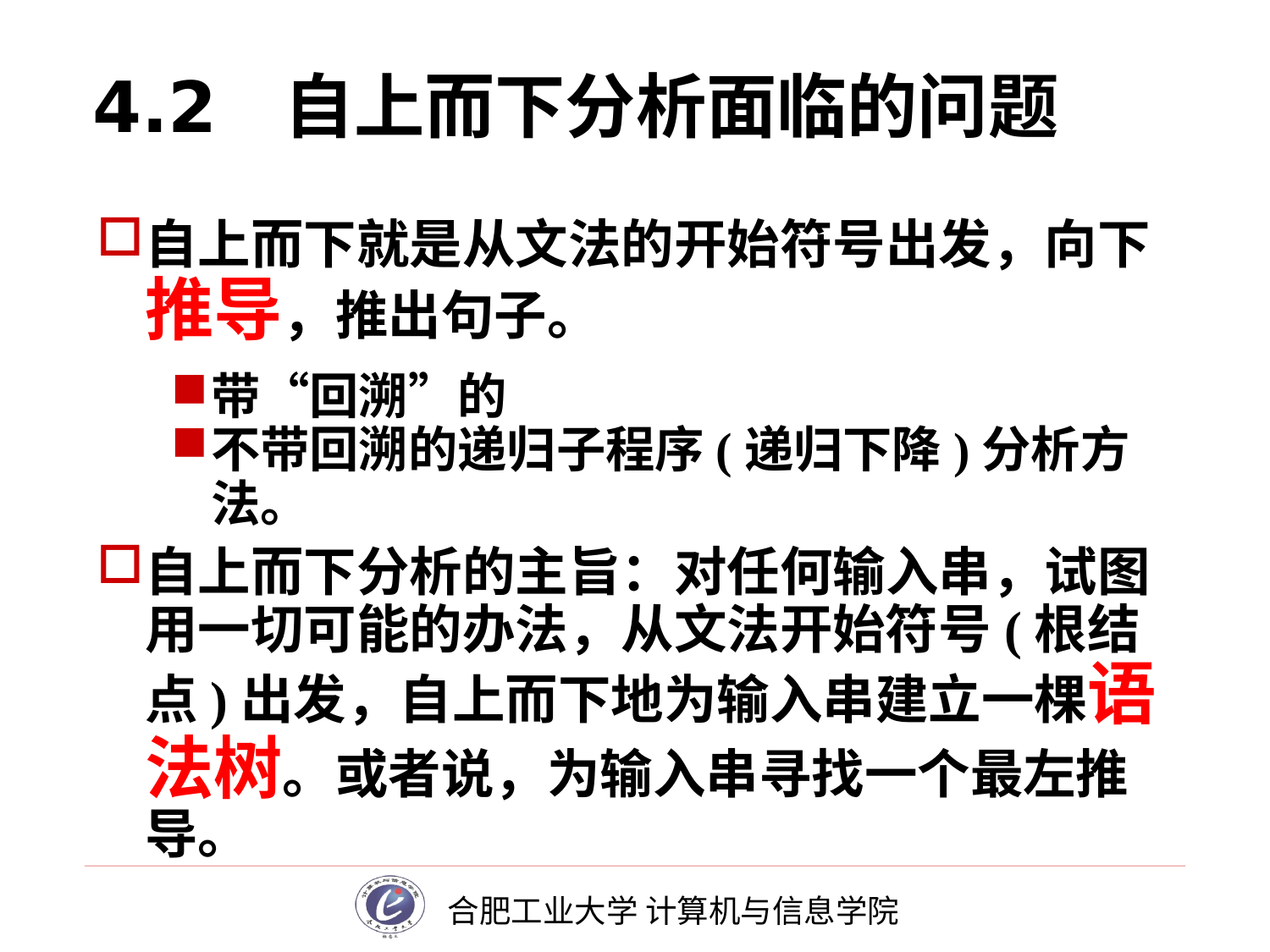

# 4.2  自上而下分析面临的问题
自上而下就是从文法的开始符号出发，向下推导，推出句子。
带“回溯”的
不带回溯的递归子程序(递归下降)分析方法。
自上而下分析的主旨：对任何输入串，试图用一切可能的办法，从文法开始符号(根结点)出发，自上而下地为输入串建立一棵语法树。或者说，为输入串寻找一个最左推导。